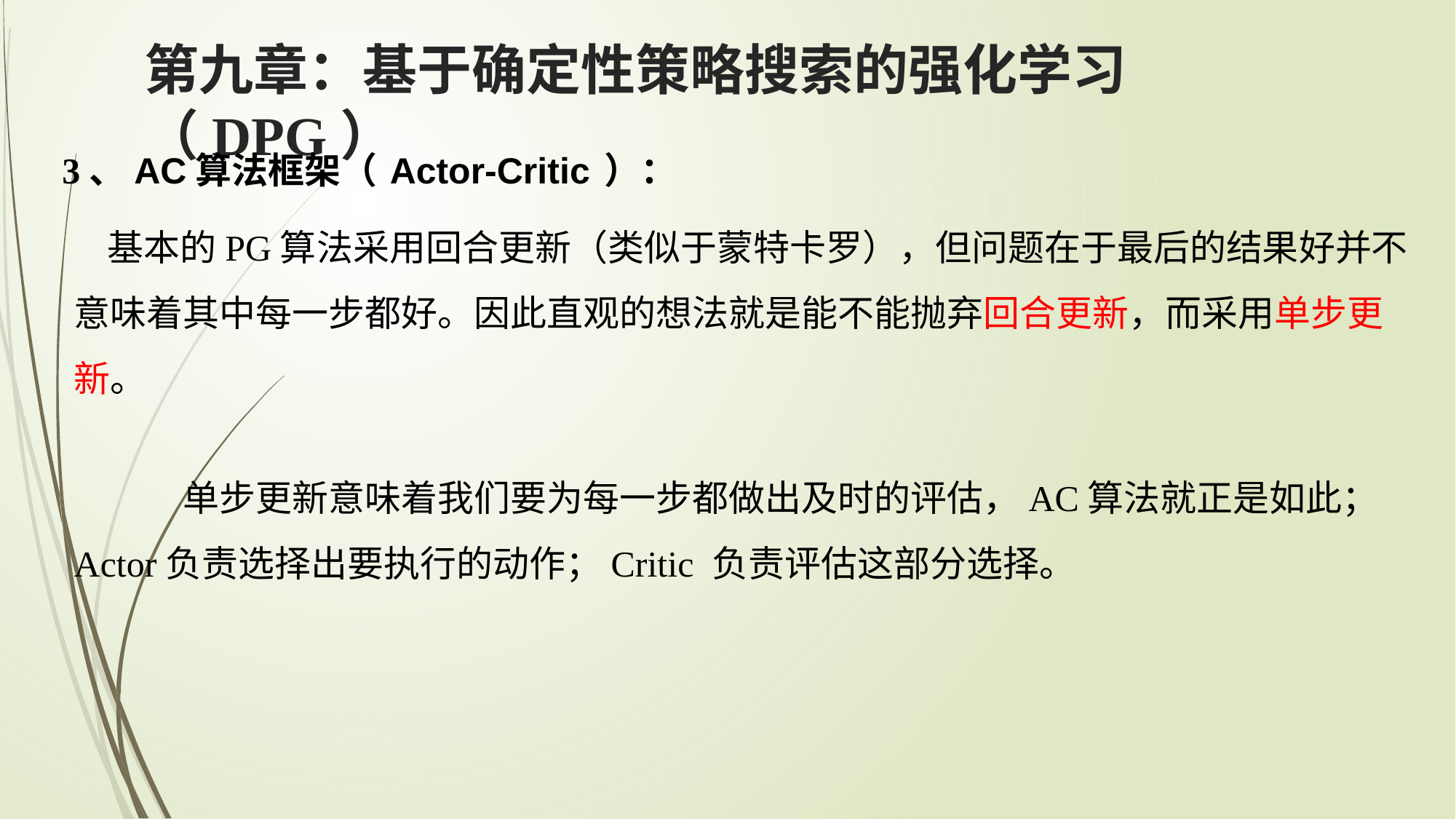

第九章：基于确定性策略搜索的强化学习（DPG）
3、AC算法框架（ Actor-Critic ）：
   基本的PG算法采用回合更新（类似于蒙特卡罗），但问题在于最后的结果好并不意味着其中每一步都好。因此直观的想法就是能不能抛弃回合更新，而采用单步更新。
	单步更新意味着我们要为每一步都做出及时的评估，AC算法就正是如此； Actor负责选择出要执行的动作；Critic 负责评估这部分选择。